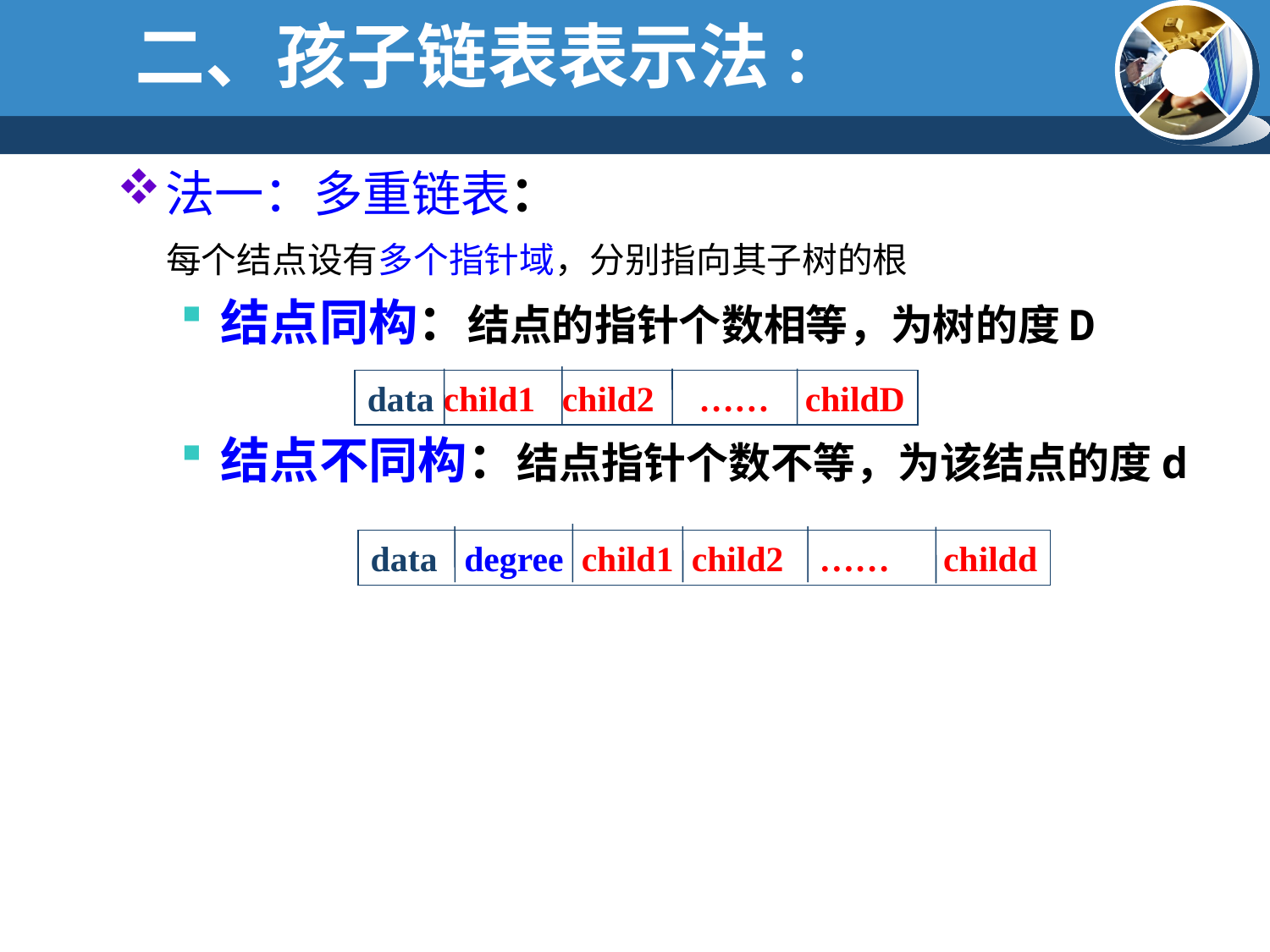

二、孩子链表表示法:
法一：多重链表：
    每个结点设有多个指针域，分别指向其子树的根
结点同构：结点的指针个数相等，为树的度D

结点不同构：结点指针个数不等，为该结点的度d

data child1   child2     ……    childD

data   degree  child1  child2    ……      childd